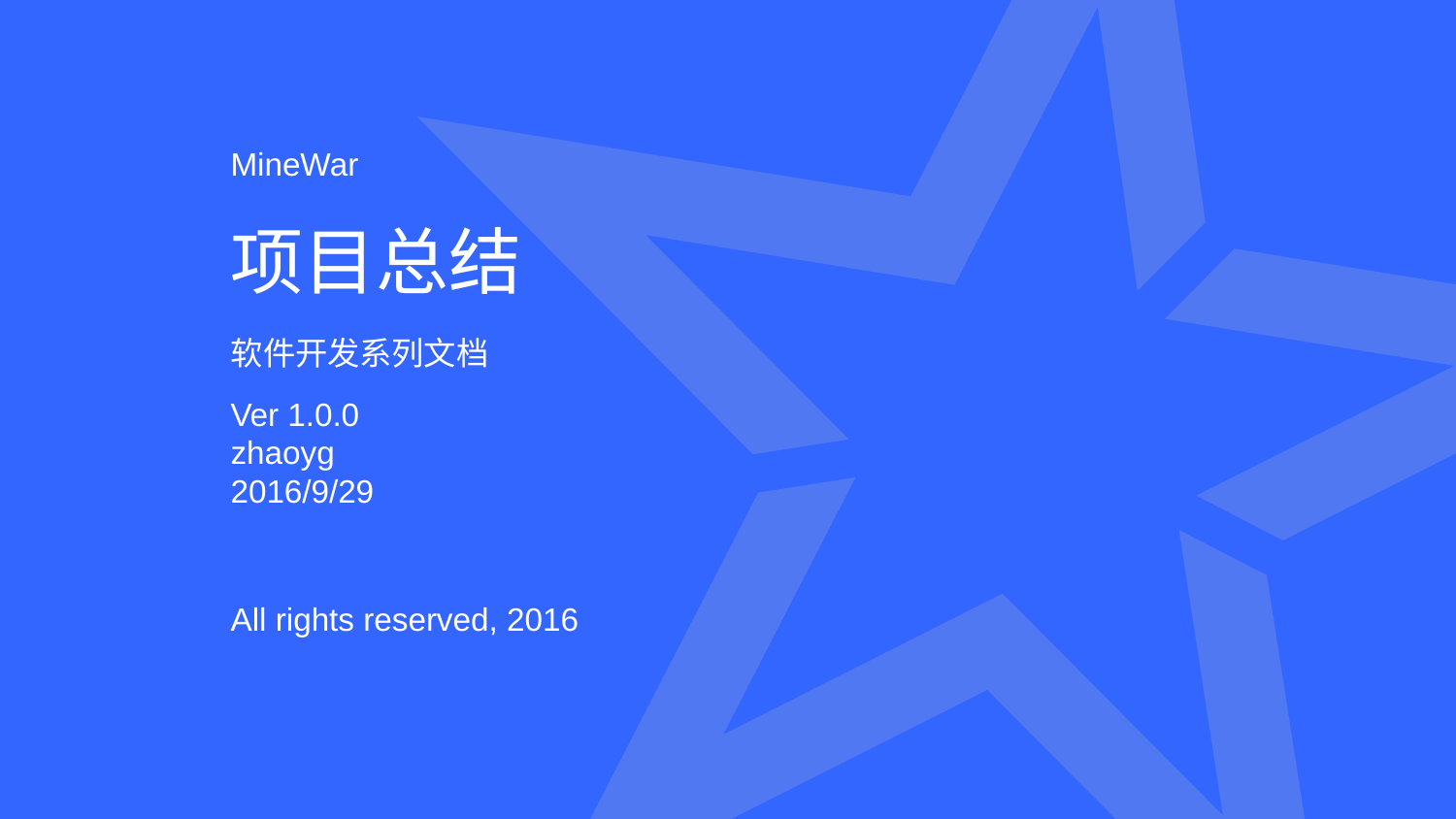

MineWar
# 项目总结
软件开发系列文档
Ver 1.0.0
zhaoyg
2016/9/29
All rights reserved, 2016